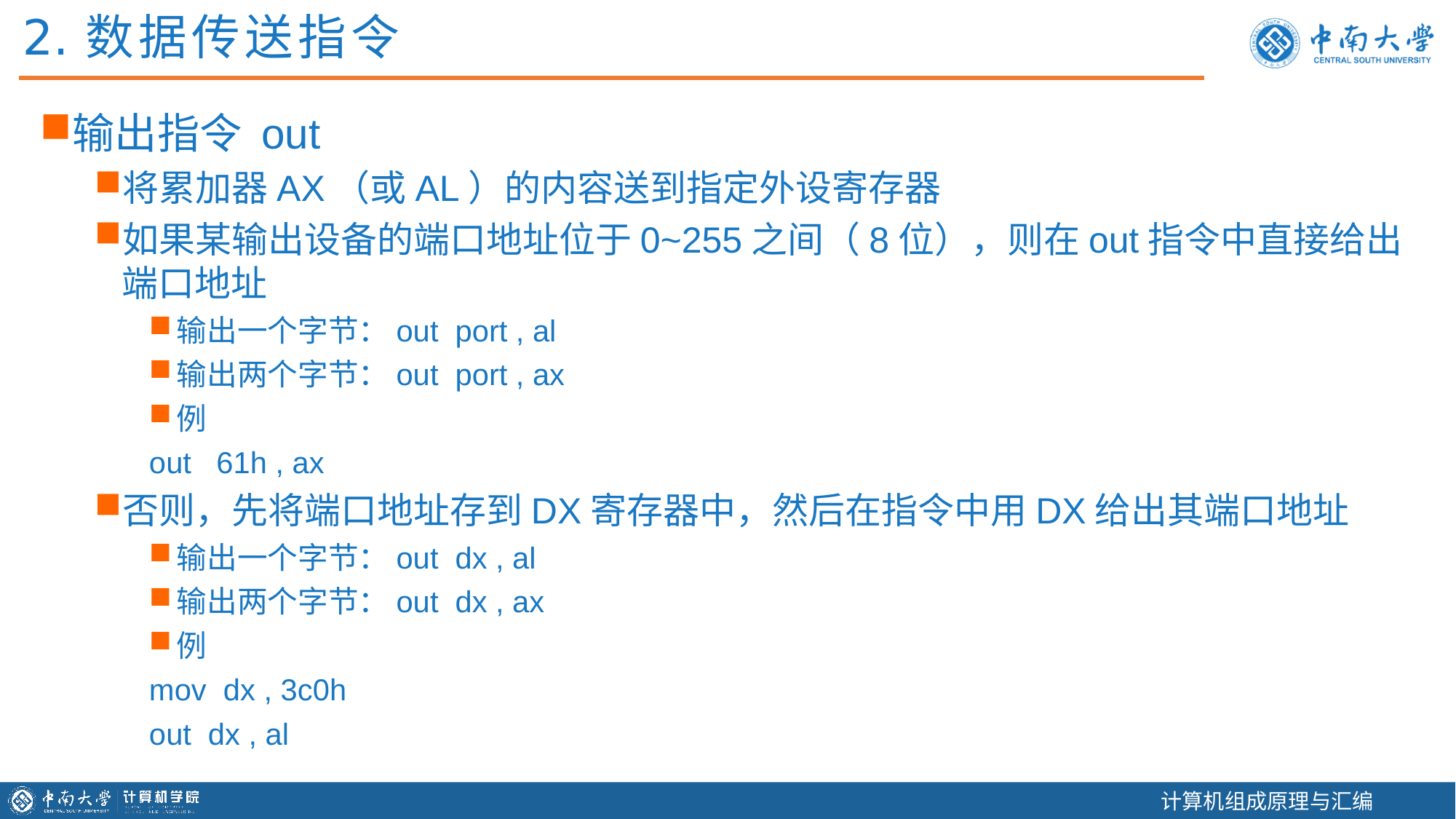

2.数据传送指令
输出指令 out
将累加器AX（或AL）的内容送到指定外设寄存器
如果某输出设备的端口地址位于0~255之间（8位），则在out指令中直接给出端口地址
输出一个字节：out  port , al
输出两个字节：out  port , ax
例
out   61h , ax
否则，先将端口地址存到DX寄存器中，然后在指令中用DX给出其端口地址
输出一个字节：out  dx , al
输出两个字节：out  dx , ax
例
mov  dx , 3c0h
out  dx , al
16